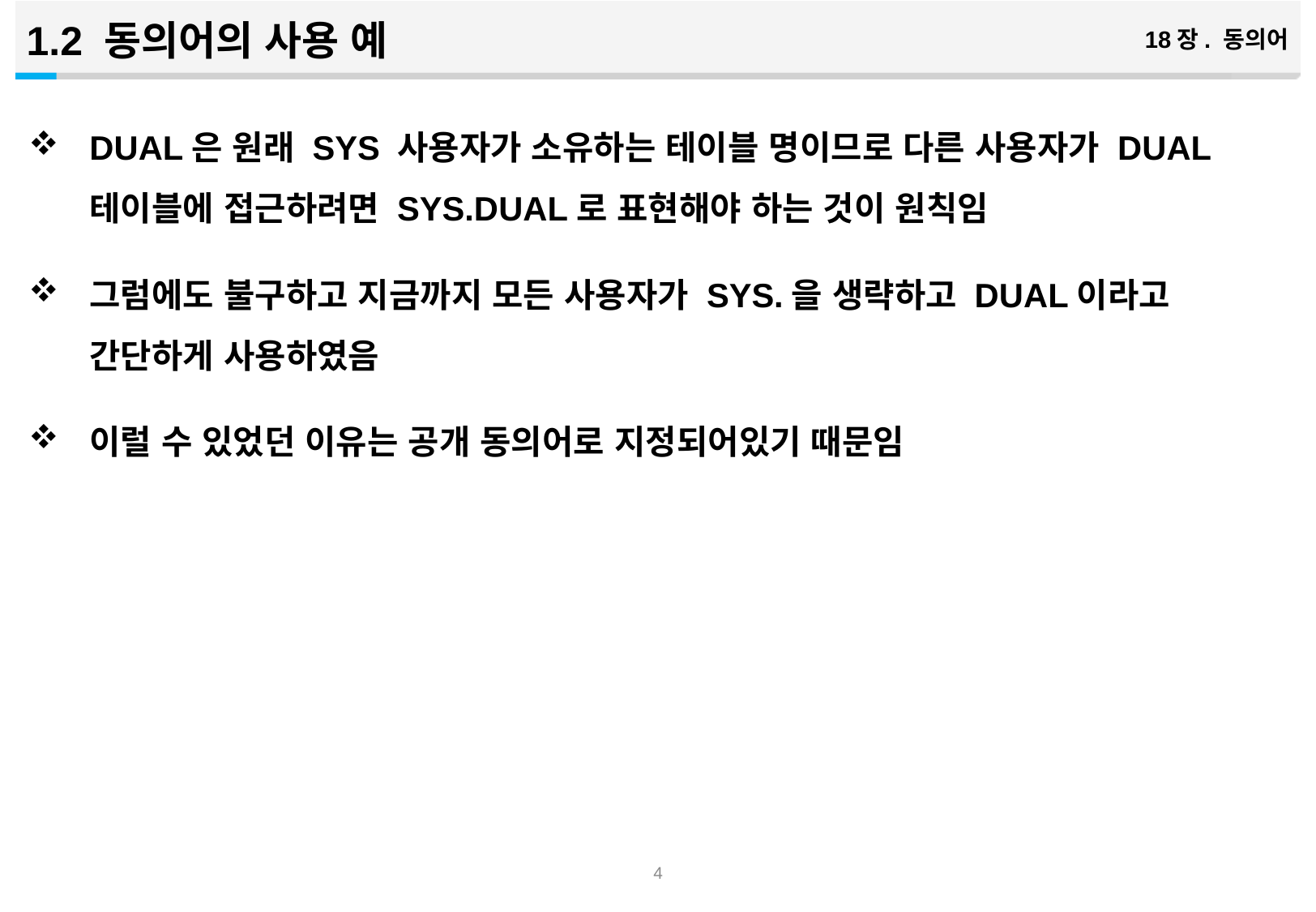

1.2 동의어의 사용 예
18장. 동의어
DUAL은 원래 SYS 사용자가 소유하는 테이블 명이므로 다른 사용자가 DUAL 테이블에 접근하려면 SYS.DUAL로 표현해야 하는 것이 원칙임
그럼에도 불구하고 지금까지 모든 사용자가 SYS.을 생략하고 DUAL이라고       간단하게 사용하였음
이럴 수 있었던 이유는 공개 동의어로 지정되어있기 때문임
4